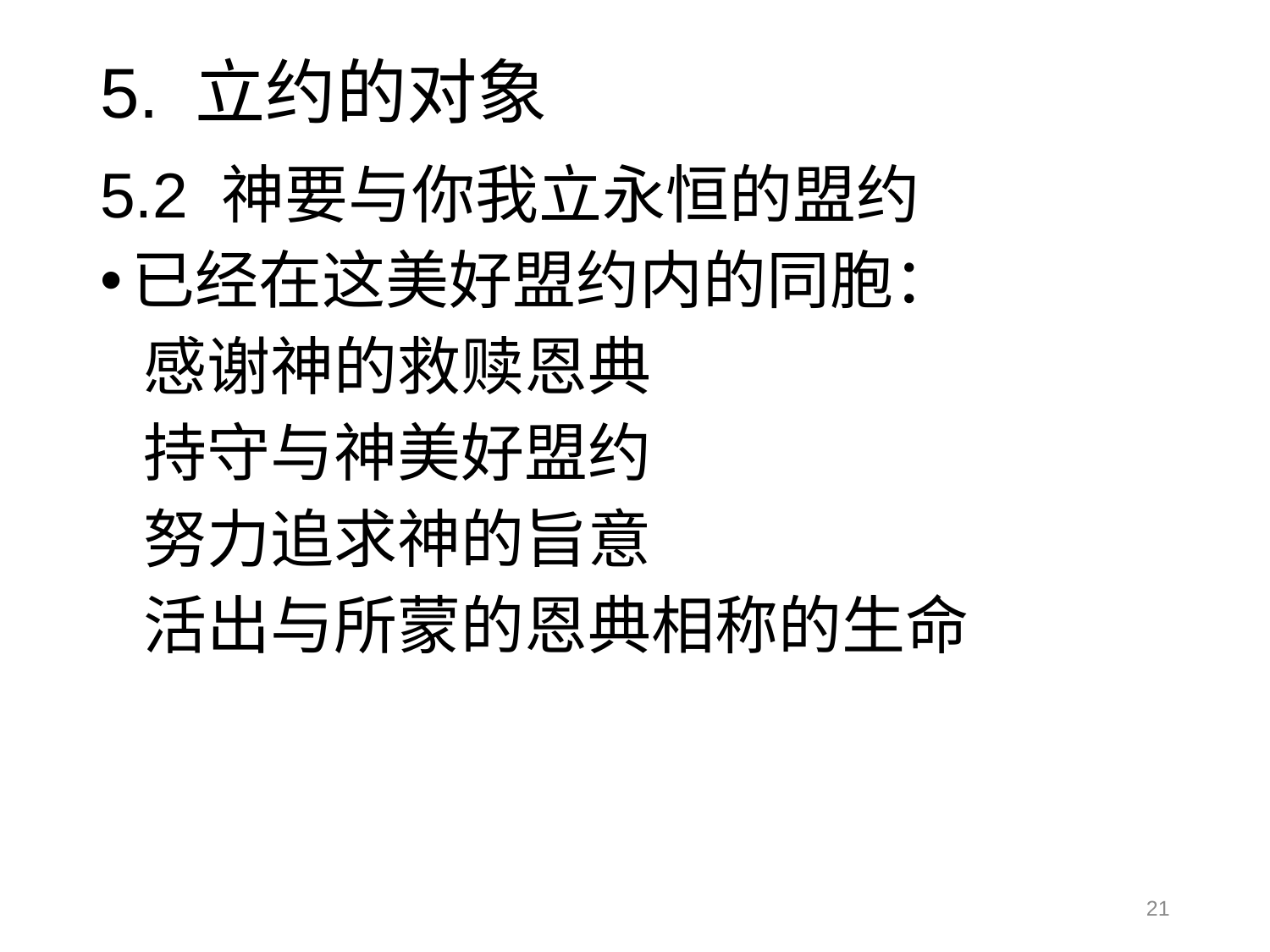

# 5. 立约的对象
5.2 神要与你我立永恒的盟约
已经在这美好盟约内的同胞：
  感谢神的救赎恩典
  持守与神美好盟约
  努力追求神的旨意
  活出与所蒙的恩典相称的生命
21